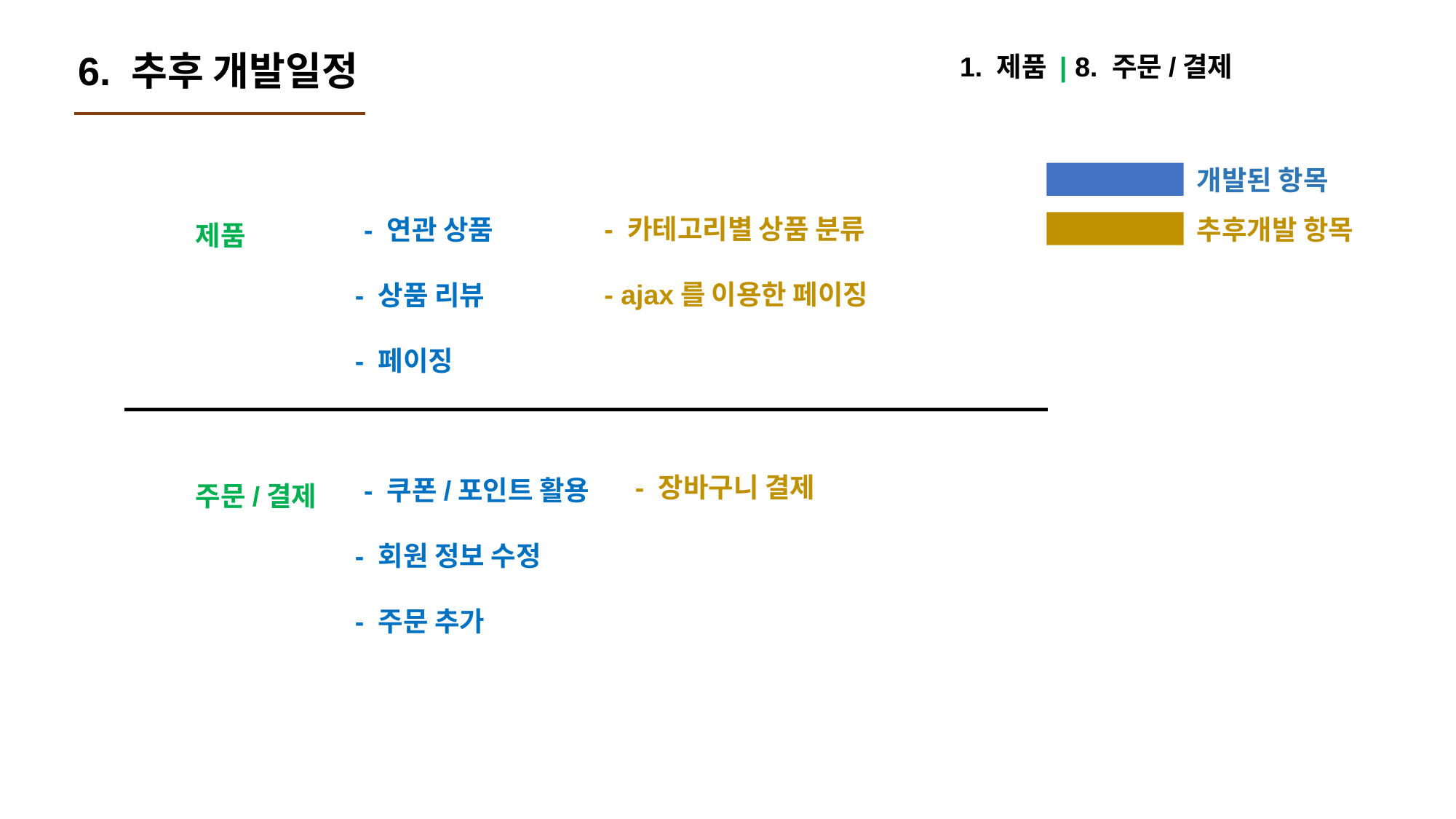

6. 추후 개발일정
1. 제품 | 8. 주문/결제
개발된 항목

- 카테고리별 상품 분류

- ajax를 이용한 페이징
제품
  - 연관 상품

        - 상품 리뷰

        - 페이징

추후개발 항목

- 장바구니 결제

주문/결제
  - 쿠폰/포인트 활용

        - 회원 정보 수정

        - 주문 추가